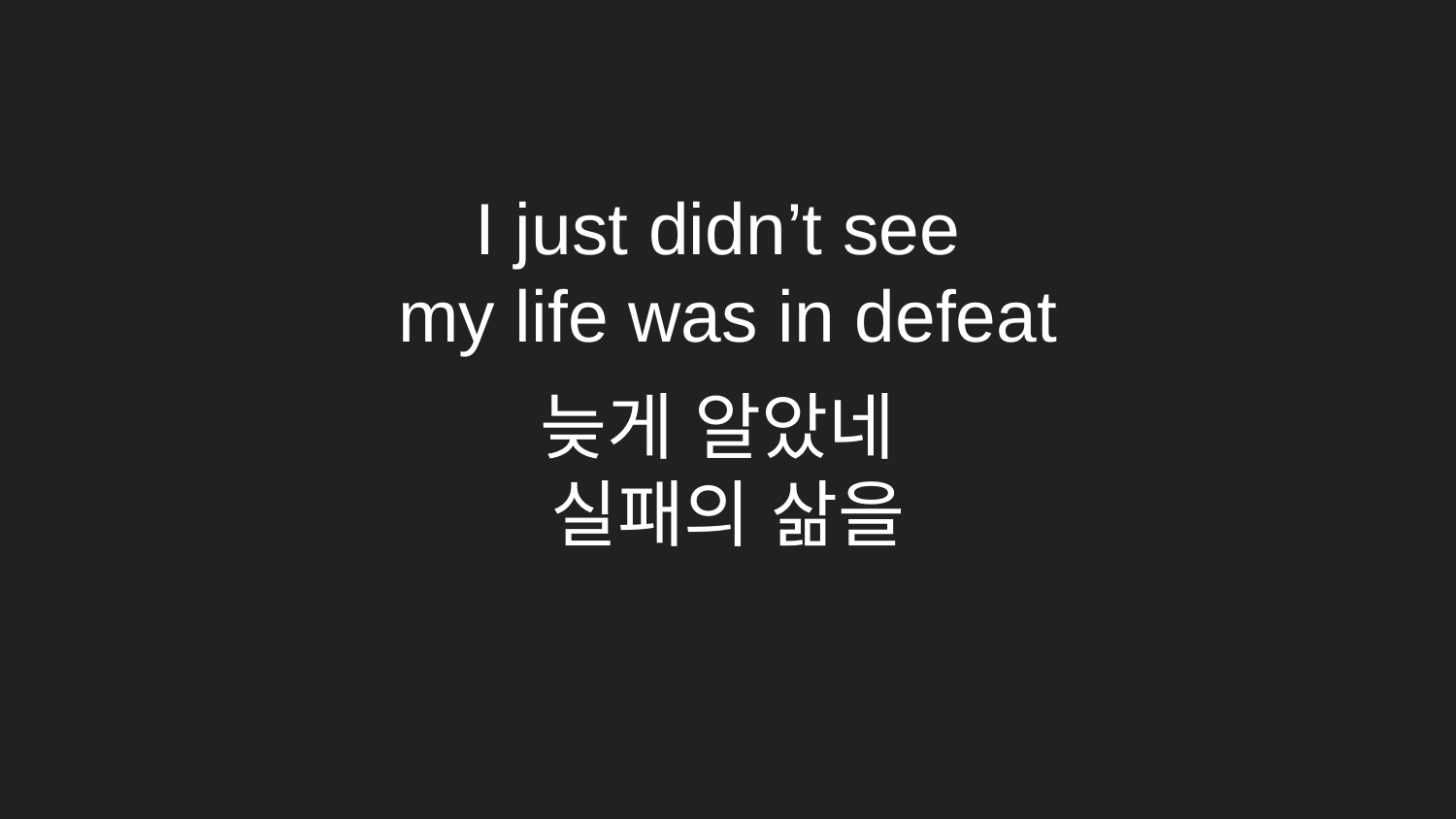

# I just didn’t see my life was in defeat
늦게 알았네
실패의 삶을